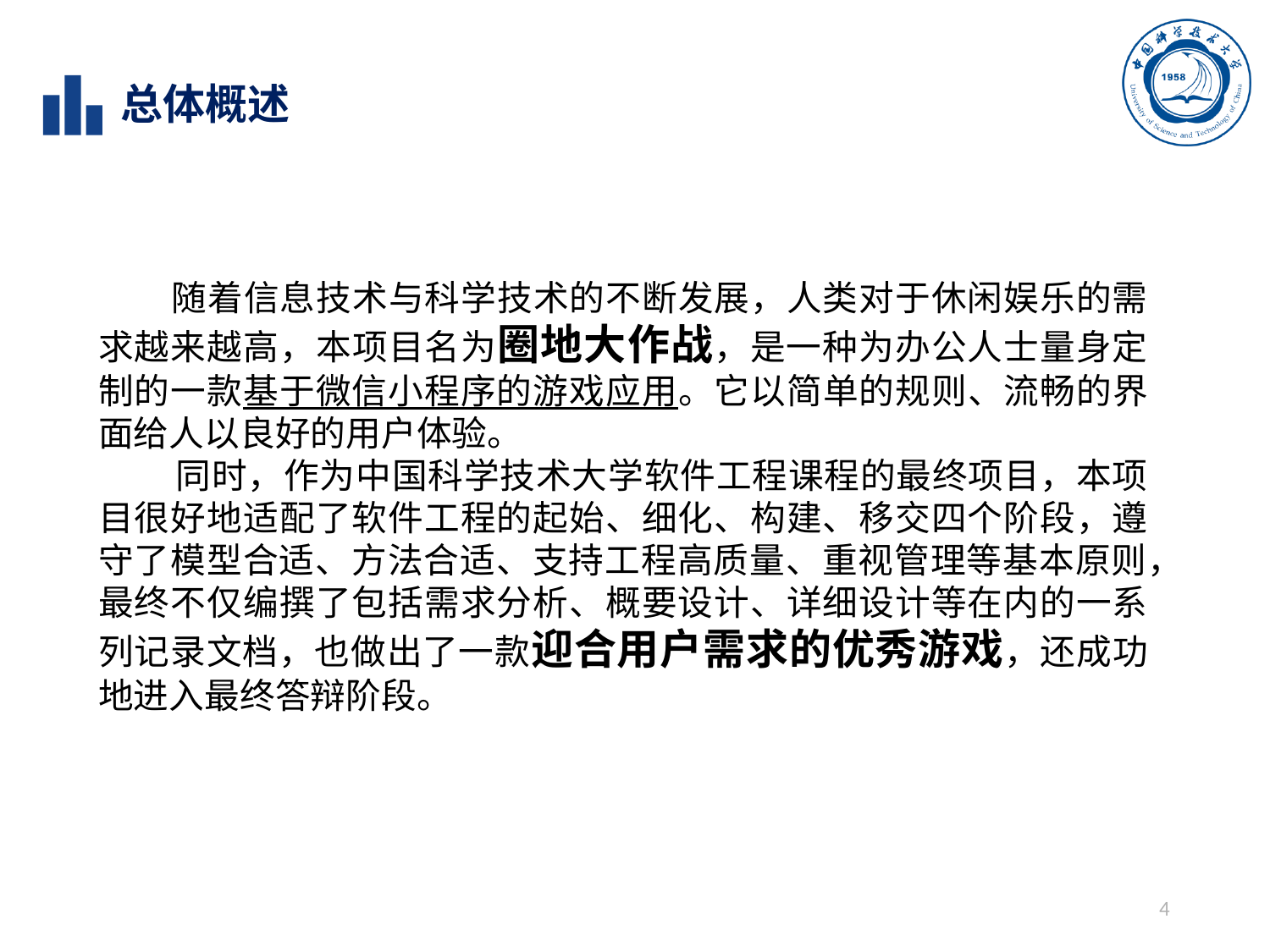

总体概述
        随着信息技术与科学技术的不断发展，人类对于休闲娱乐的需求越来越高，本项目名为圈地大作战，是一种为办公人士量身定制的一款基于微信小程序的游戏应用。它以简单的规则、流畅的界面给人以良好的用户体验。
        同时，作为中国科学技术大学软件工程课程的最终项目，本项目很好地适配了软件工程的起始、细化、构建、移交四个阶段，遵守了模型合适、方法合适、支持工程高质量、重视管理等基本原则，最终不仅编撰了包括需求分析、概要设计、详细设计等在内的一系列记录文档，也做出了一款迎合用户需求的优秀游戏，还成功地进入最终答辩阶段。
4